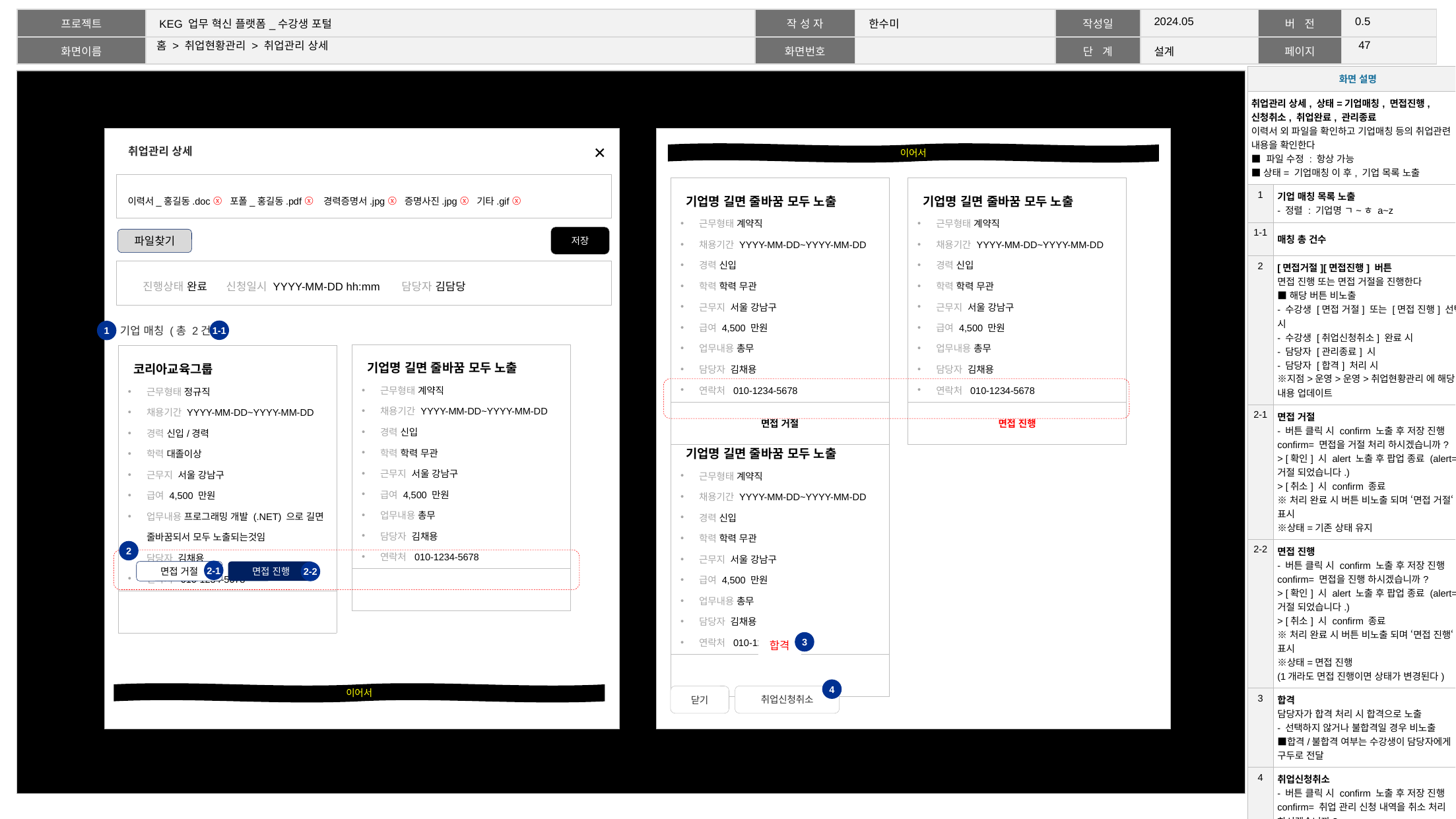

47

# 홈 > 취업현황관리 > 취업관리 상세
| 화면 설명 |  |
| --- | --- |
| 취업관리 상세, 상태=기업매칭, 면접진행, 신청취소, 취업완료, 관리종료 이력서 외 파일을 확인하고 기업매칭 등의 취업관련 내용을 확인한다 ■ 파일 수정 : 항상 가능 ■ 상태= 기업매칭 이 후, 기업 목록 노출 |  |
| 1 | 기업 매칭 목록 노출 - 정렬 : 기업명 ㄱ~ㅎ a~z |
| 1-1 | 매칭 총 건수 |
| 2 | [면접거절][면접진행] 버튼 면접 진행 또는 면접 거절을 진행한다 ■ 해당 버튼 비노출 - 수강생 [면접 거절] 또는 [면접 진행] 선택 시 - 수강생 [취업신청취소] 완료 시 - 담당자 [관리종료] 시 - 담당자 [합격] 처리 시 ※지점>운영>운영>취업현황관리 에 해당 내용 업데이트 |
| 2-1 | 면접 거절 - 버튼 클릭 시 confirm 노출 후 저장 진행 confirm= 면접을 거절 처리 하시겠습니까? > [확인] 시 alert 노출 후 팝업 종료 (alert= 거절 되었습니다.) > [취소] 시 confirm 종료 ※처리 완료 시 버튼 비노출 되며 ‘면접 거절‘ 표시 ※상태=기존 상태 유지 |
| 2-2 | 면접 진행 - 버튼 클릭 시 confirm 노출 후 저장 진행 confirm= 면접을 진행 하시겠습니까? > [확인] 시 alert 노출 후 팝업 종료 (alert= 거절 되었습니다.) > [취소] 시 confirm 종료 ※처리 완료 시 버튼 비노출 되며 ‘면접 진행‘ 표시 ※상태=면접 진행 (1개라도 면접 진행이면 상태가 변경된다) |
| 3 | 합격 담당자가 합격 처리 시 합격으로 노출 - 선택하지 않거나 불합격일 경우 비노출 ■합격/불합격 여부는 수강생이 담당자에게 구두로 전달 |
| 4 | 취업신청취소 - 버튼 클릭 시 confirm 노출 후 저장 진행 confirm= 취업 관리 신청 내역을 취소 처리 하시겠습니까? > [확인] 시 alert 노출 후 팝업 종료 (alert= 취소 되었습니다.) > [취소] 시 confirm 종료 ※처리 완료 시 [취업신청취소] 버튼 비노출 ※상태=신청취소 |
취업관리 상세

이어서
이력서_홍길동.doc ⓧ  포폴_홍길동.pdf ⓧ  경력증명서.jpg ⓧ  증명사진.jpg ⓧ  기타.gif ⓧ
| 기업명 길면 줄바꿈 모두 노출 근무형태 계약직 채용기간 YYYY-MM-DD~YYYY-MM-DD 경력 신입 학력 학력 무관 근무지 서울 강남구 급여 4,500 만원 업무내용 총무 담당자 김채용 연락처 010-1234-5678 |
| --- |
| 면접 진행 |
| 기업명 길면 줄바꿈 모두 노출 근무형태 계약직 채용기간 YYYY-MM-DD~YYYY-MM-DD 경력 신입 학력 학력 무관 근무지 서울 강남구 급여 4,500 만원 업무내용 총무 담당자 김채용 연락처 010-1234-5678 |
| --- |
| 면접 거절 |
저장
파일찾기
    진행상태 완료      신청일시 YYYY-MM-DD hh:mm      담당자 김담당
 기업 매칭 (총 2건)
1-1
1
| 기업명 길면 줄바꿈 모두 노출 근무형태 계약직 채용기간 YYYY-MM-DD~YYYY-MM-DD 경력 신입 학력 학력 무관 근무지 서울 강남구 급여 4,500 만원 업무내용 총무 담당자 김채용 연락처 010-1234-5678 |
| --- |
|  |
| 코리아교육그룹 근무형태 정규직 채용기간 YYYY-MM-DD~YYYY-MM-DD 경력 신입/경력 학력 대졸이상 근무지 서울 강남구 급여 4,500 만원 업무내용 프로그래밍 개발 (.NET) 으로 길면 줄바꿈되서 모두 노출되는것임 담당자 김채용 연락처 010-1234-5678 |
| --- |
|  |

| 기업명 길면 줄바꿈 모두 노출 근무형태 계약직 채용기간 YYYY-MM-DD~YYYY-MM-DD 경력 신입 학력 학력 무관 근무지 서울 강남구 급여 4,500 만원 업무내용 총무 담당자 김채용 연락처 010-1234-5678 |
| --- |
|  |
2

2-1
면접 거절
면접 진행
2-2
3
합격
4
이어서
취업신청취소
닫기